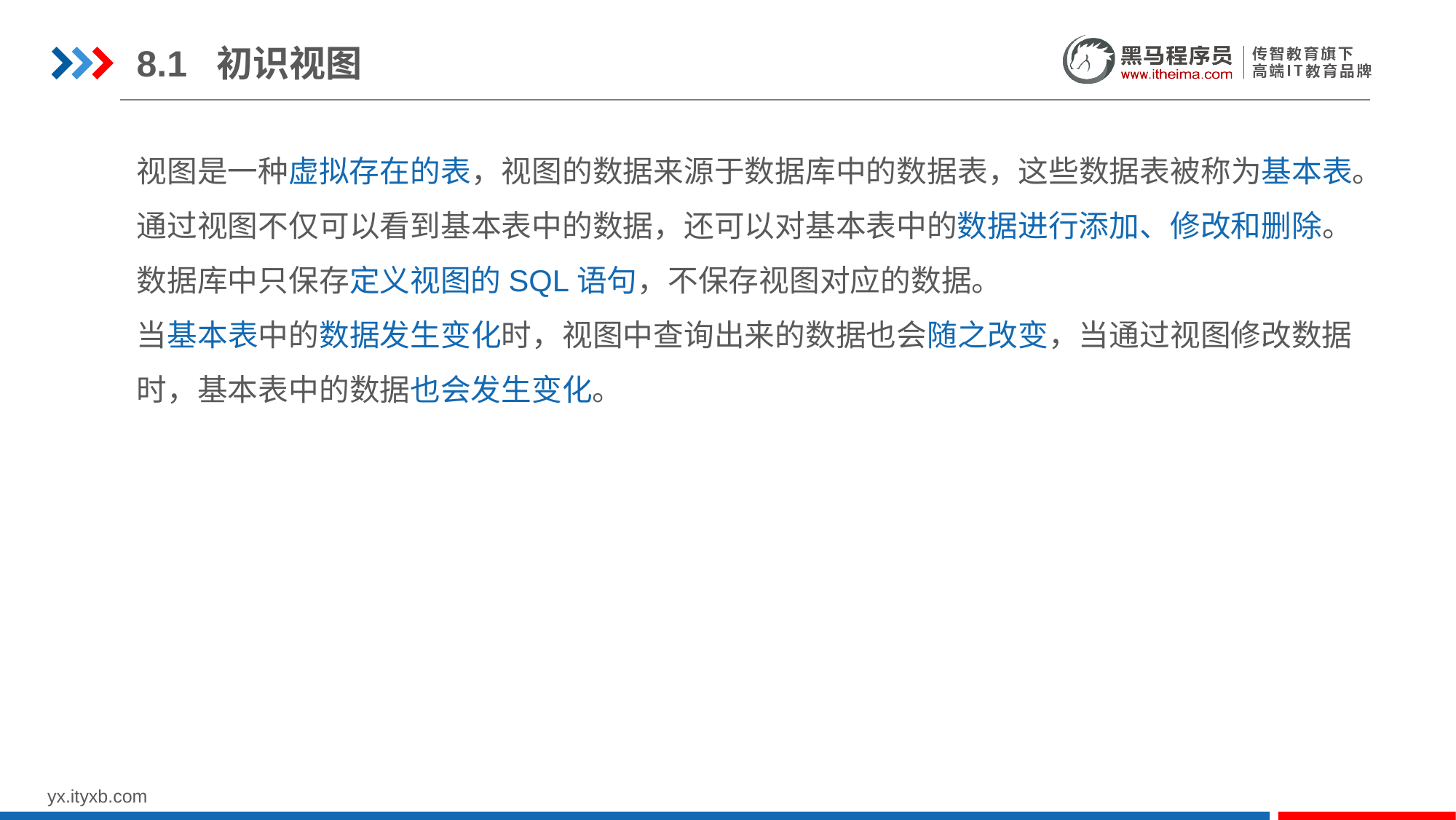

8.1  初识视图
视图是一种虚拟存在的表，视图的数据来源于数据库中的数据表，这些数据表被称为基本表。
通过视图不仅可以看到基本表中的数据，还可以对基本表中的数据进行添加、修改和删除。
数据库中只保存定义视图的SQL语句，不保存视图对应的数据。
当基本表中的数据发生变化时，视图中查询出来的数据也会随之改变，当通过视图修改数据时，基本表中的数据也会发生变化。